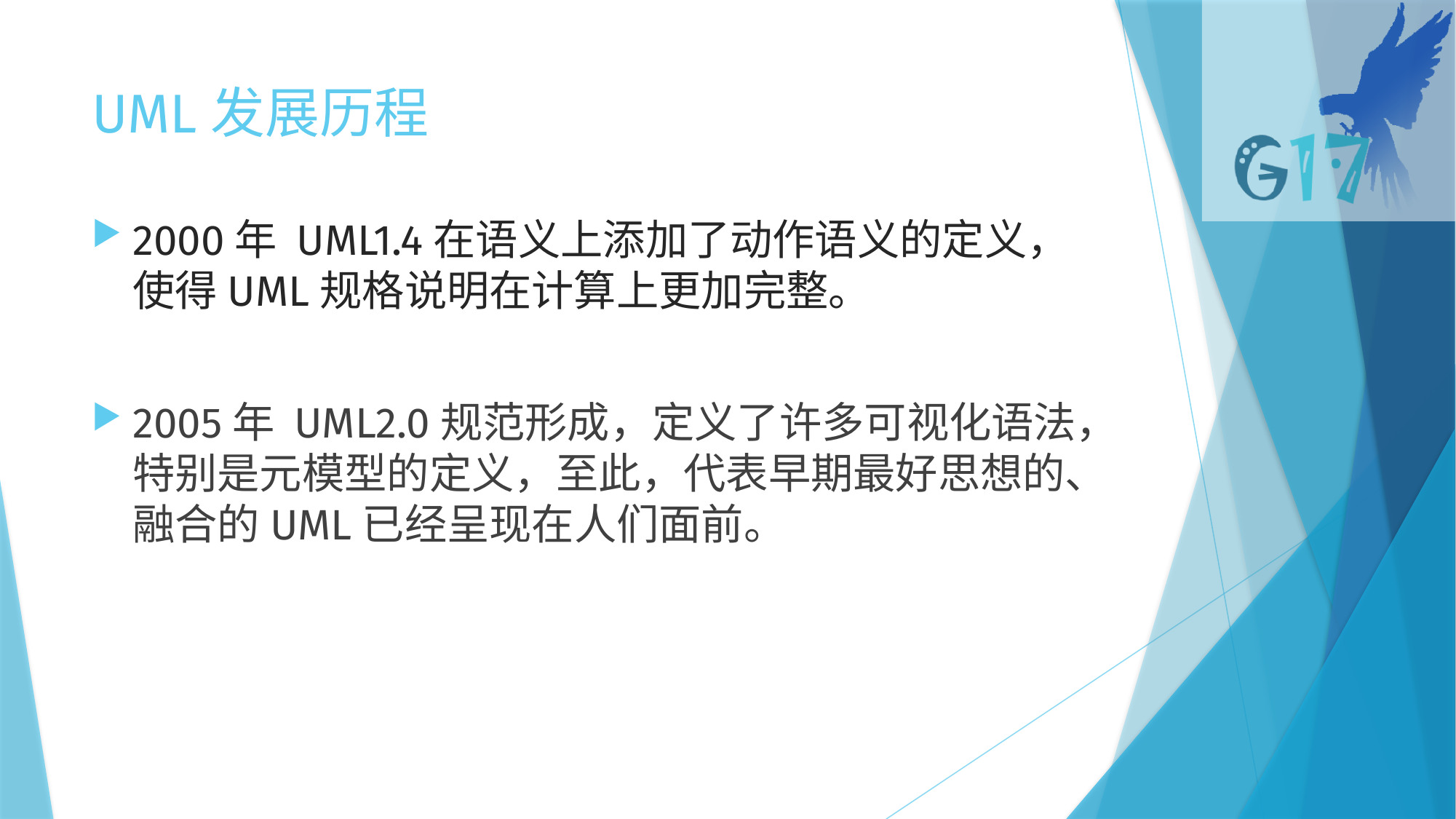

# UML发展历程
2000年 UML1.4在语义上添加了动作语义的定义，使得UML规格说明在计算上更加完整。

2005年 UML2.0规范形成，定义了许多可视化语法，特别是元模型的定义，至此，代表早期最好思想的、融合的UML已经呈现在人们面前。